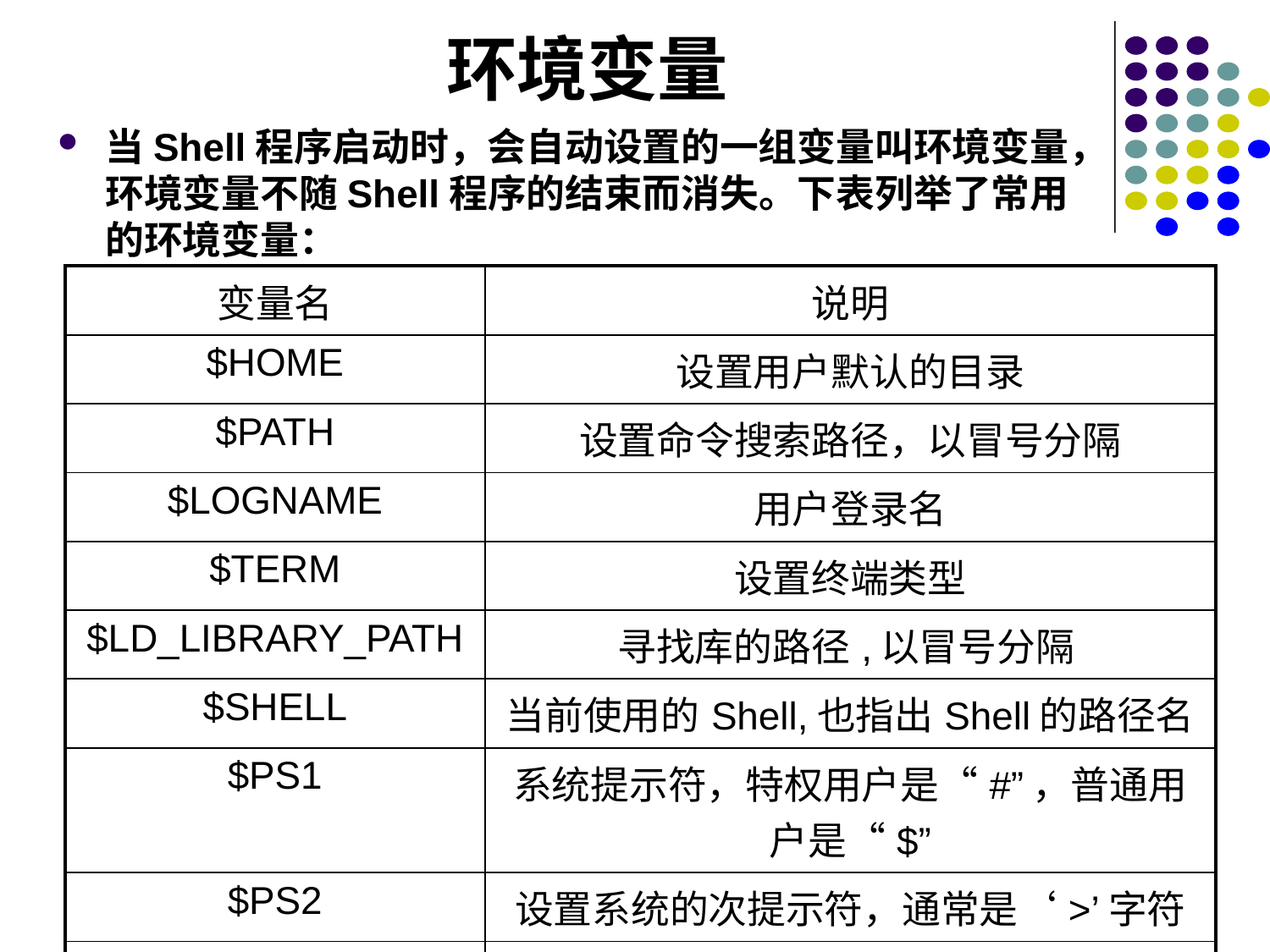

# 环境变量
当Shell程序启动时，会自动设置的一组变量叫环境变量，环境变量不随Shell程序的结束而消失。下表列举了常用的环境变量：
| 变量名 | 说明 |
| --- | --- |
| $HOME | 设置用户默认的目录 |
| $PATH | 设置命令搜索路径，以冒号分隔 |
| $LOGNAME | 用户登录名 |
| $TERM | 设置终端类型 |
| $LD\_LIBRARY\_PATH | 寻找库的路径,以冒号分隔 |
| $SHELL | 当前使用的Shell,也指出Shell的路径名 |
| $PS1 | 系统提示符，特权用户是“#”，普通用户是“$” |
| $PS2 | 设置系统的次提示符，通常是‘>’字符 |
| $IFS | 输入区的分隔符 |